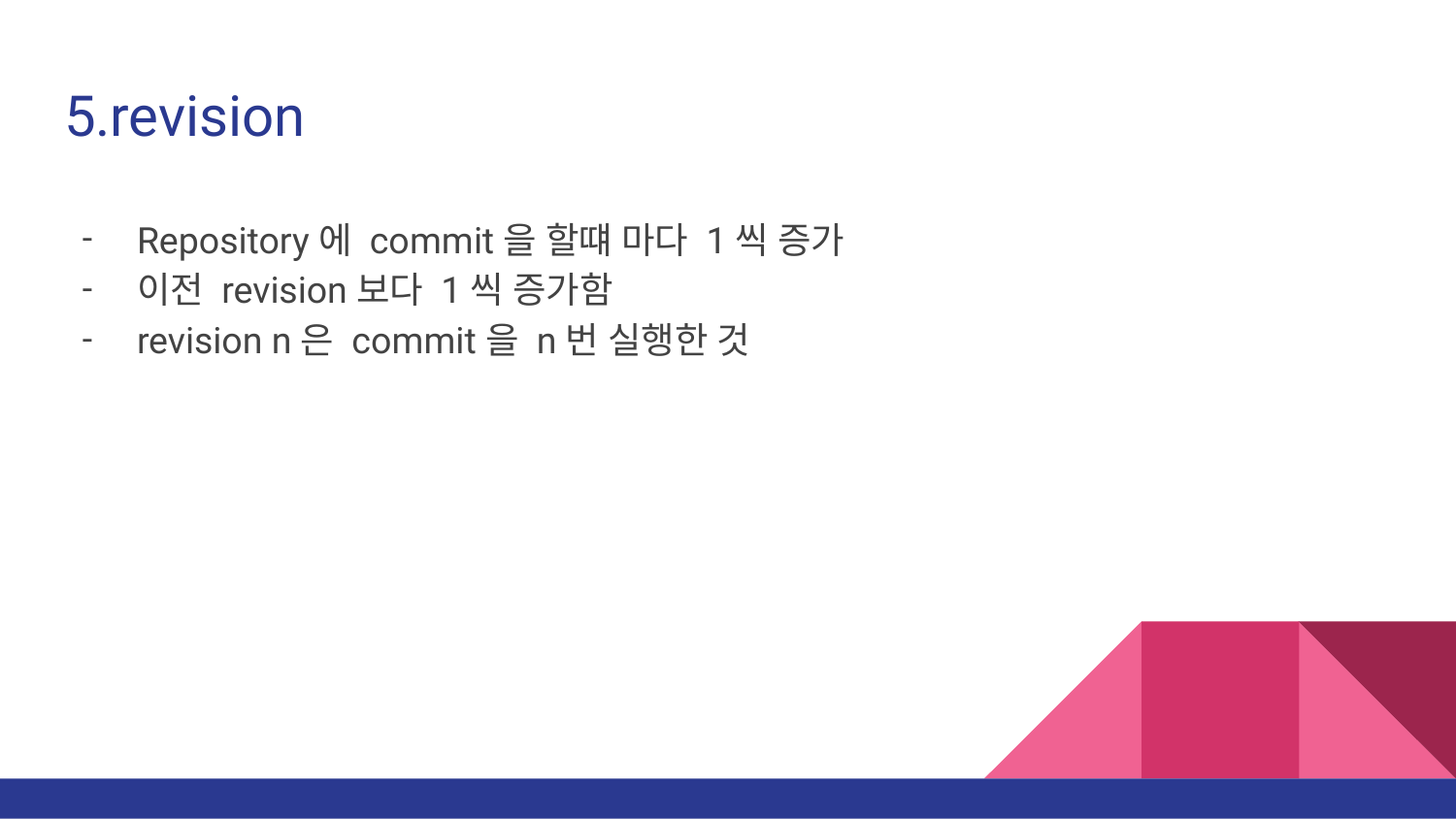

# 5.revision
Repository에 commit을 할떄 마다 1씩 증가
이전 revision보다 1씩 증가함
revision n은 commit을 n번 실행한 것